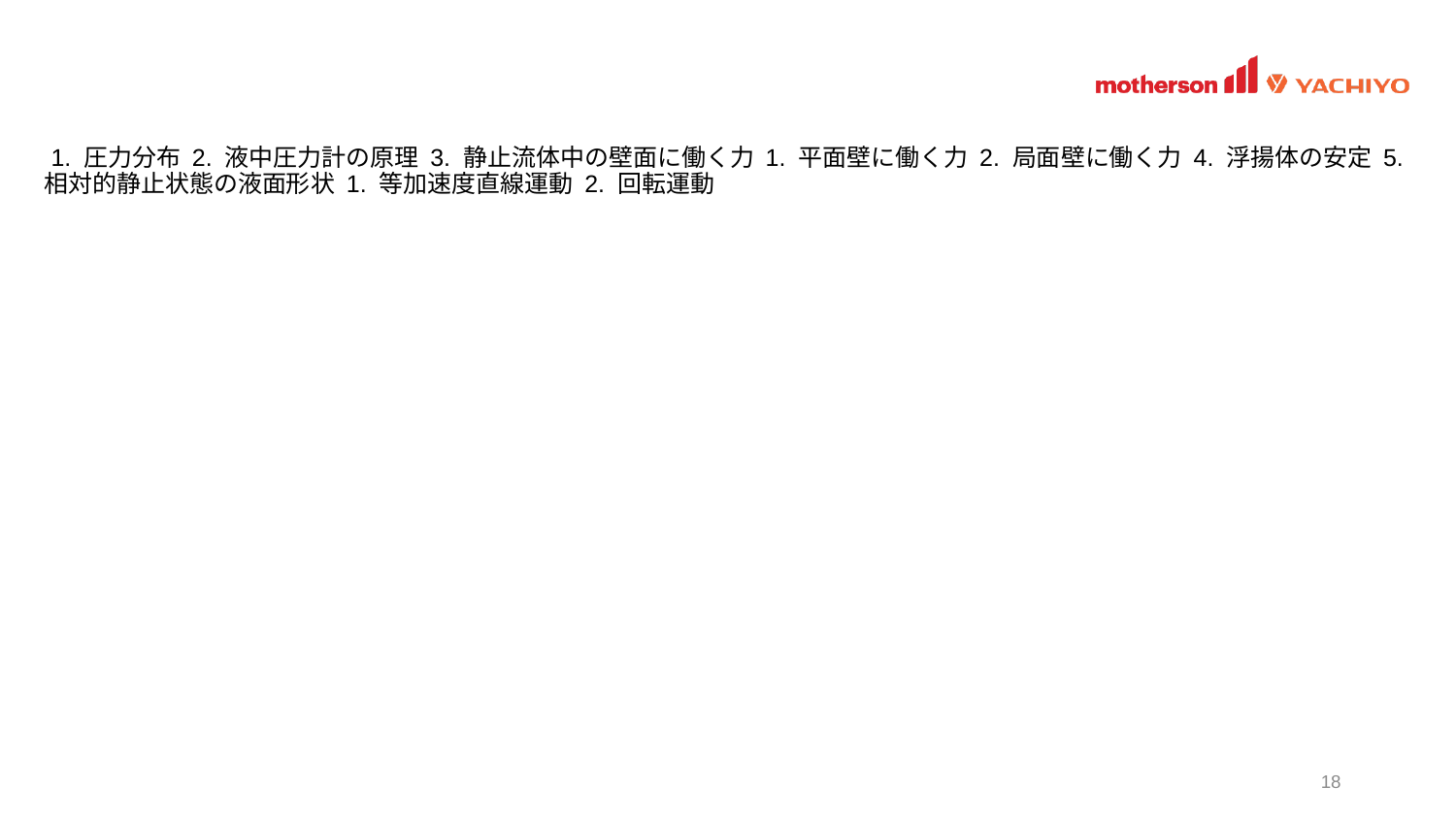

1. 圧力分布 2. 液中圧力計の原理 3. 静止流体中の壁面に働く力 1. 平面壁に働く力 2. 局面壁に働く力 4. 浮揚体の安定 5. 相対的静止状態の液面形状 1. 等加速度直線運動 2. 回転運動
18